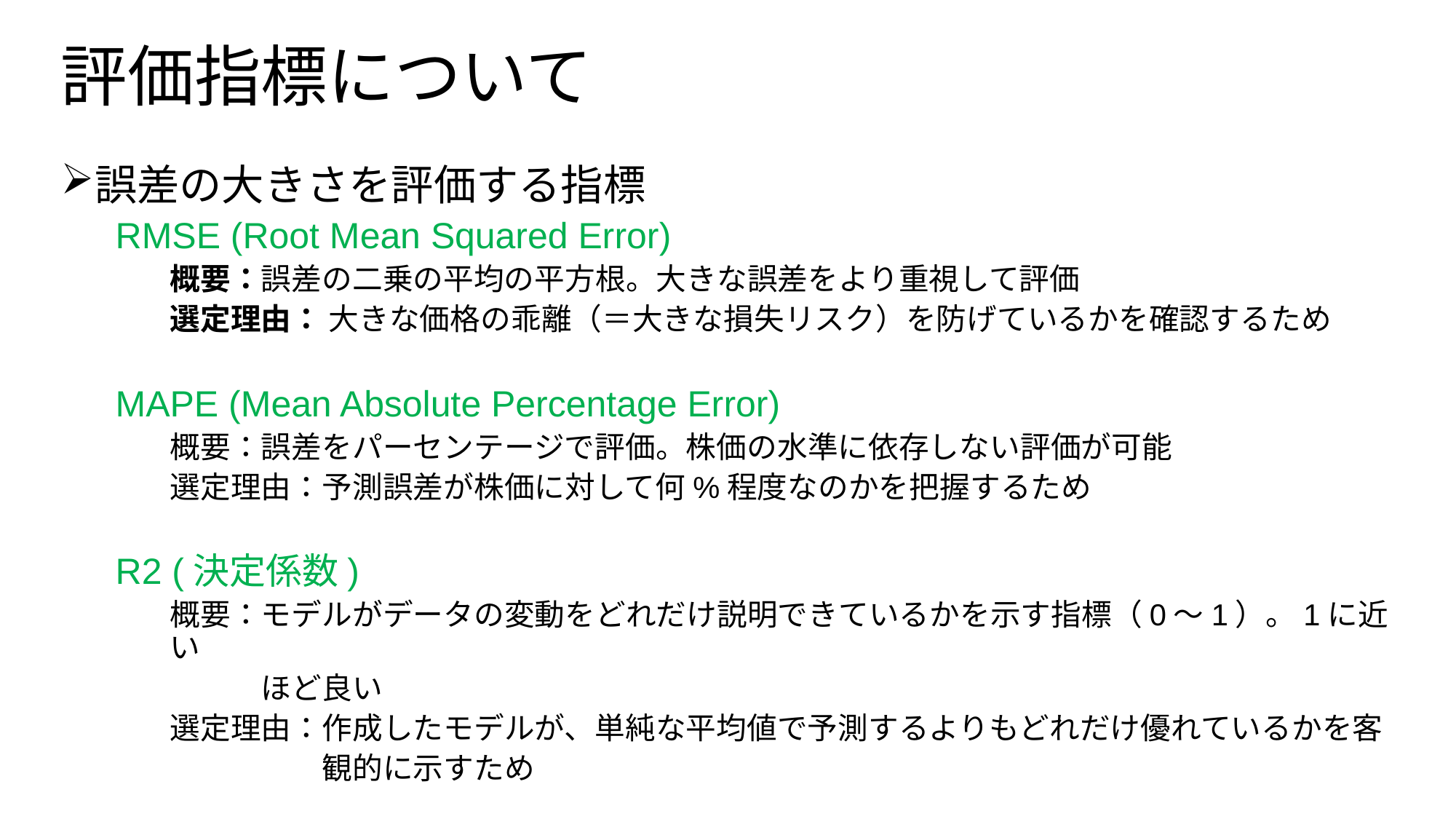

# 評価指標について
誤差の大きさを評価する指標
RMSE (Root Mean Squared Error)
概要：誤差の二乗の平均の平方根。大きな誤差をより重視して評価
選定理由： 大きな価格の乖離（＝大きな損失リスク）を防げているかを確認するため

MAPE (Mean Absolute Percentage Error)
概要：誤差をパーセンテージで評価。株価の水準に依存しない評価が可能
選定理由：予測誤差が株価に対して何%程度なのかを把握するため

R2 (決定係数)
概要：モデルがデータの変動をどれだけ説明できているかを示す指標（0〜1）。1に近い
　　　ほど良い
選定理由：作成したモデルが、単純な平均値で予測するよりもどれだけ優れているかを客
　　　　　観的に示すため